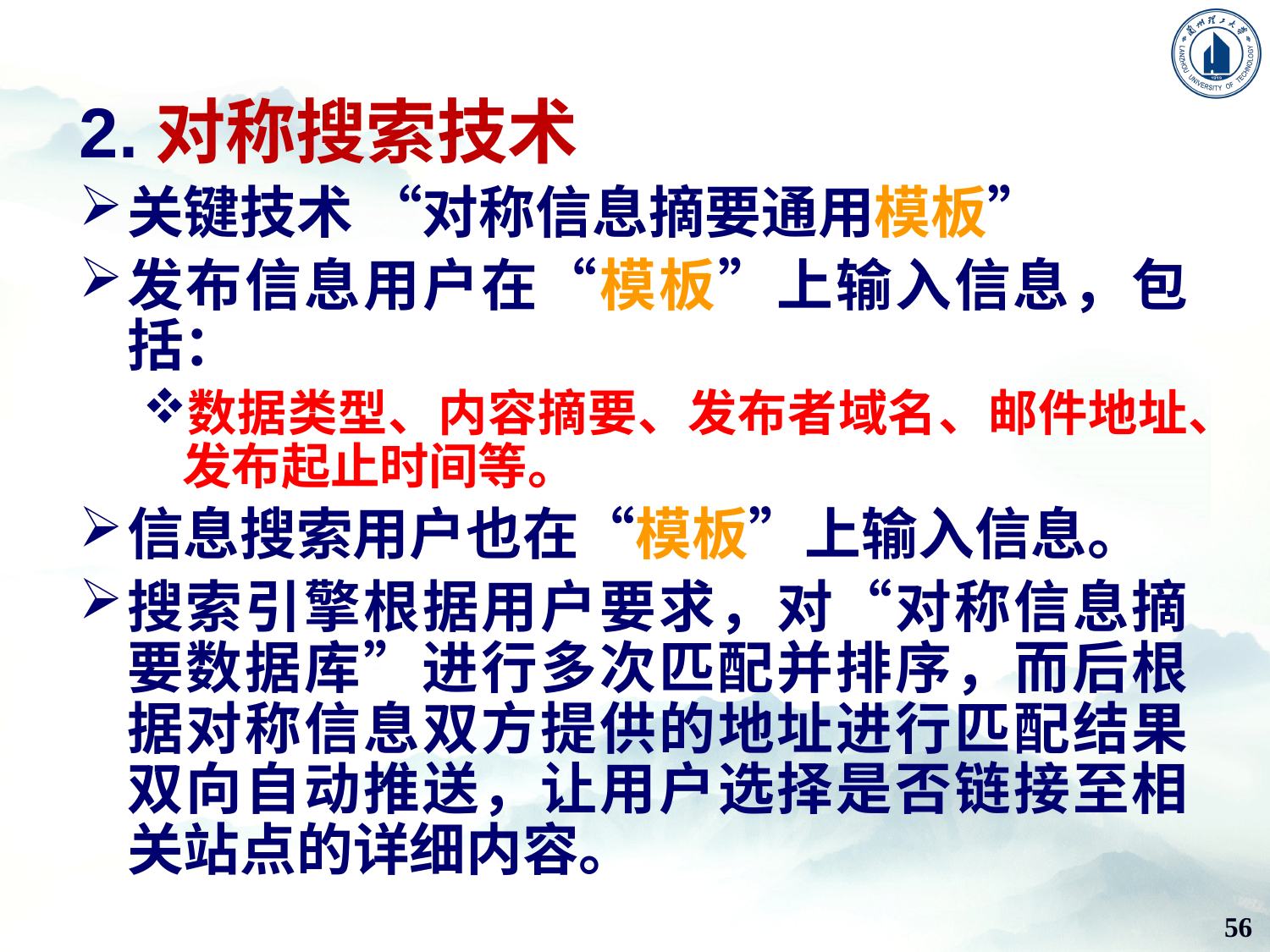

2.对称搜索技术
关键技术 “对称信息摘要通用模板”
发布信息用户在“模板”上输入信息，包括：
数据类型、内容摘要、发布者域名、邮件地址、发布起止时间等。
信息搜索用户也在“模板”上输入信息。
搜索引擎根据用户要求，对“对称信息摘要数据库”进行多次匹配并排序，而后根据对称信息双方提供的地址进行匹配结果双向自动推送，让用户选择是否链接至相关站点的详细内容。
56